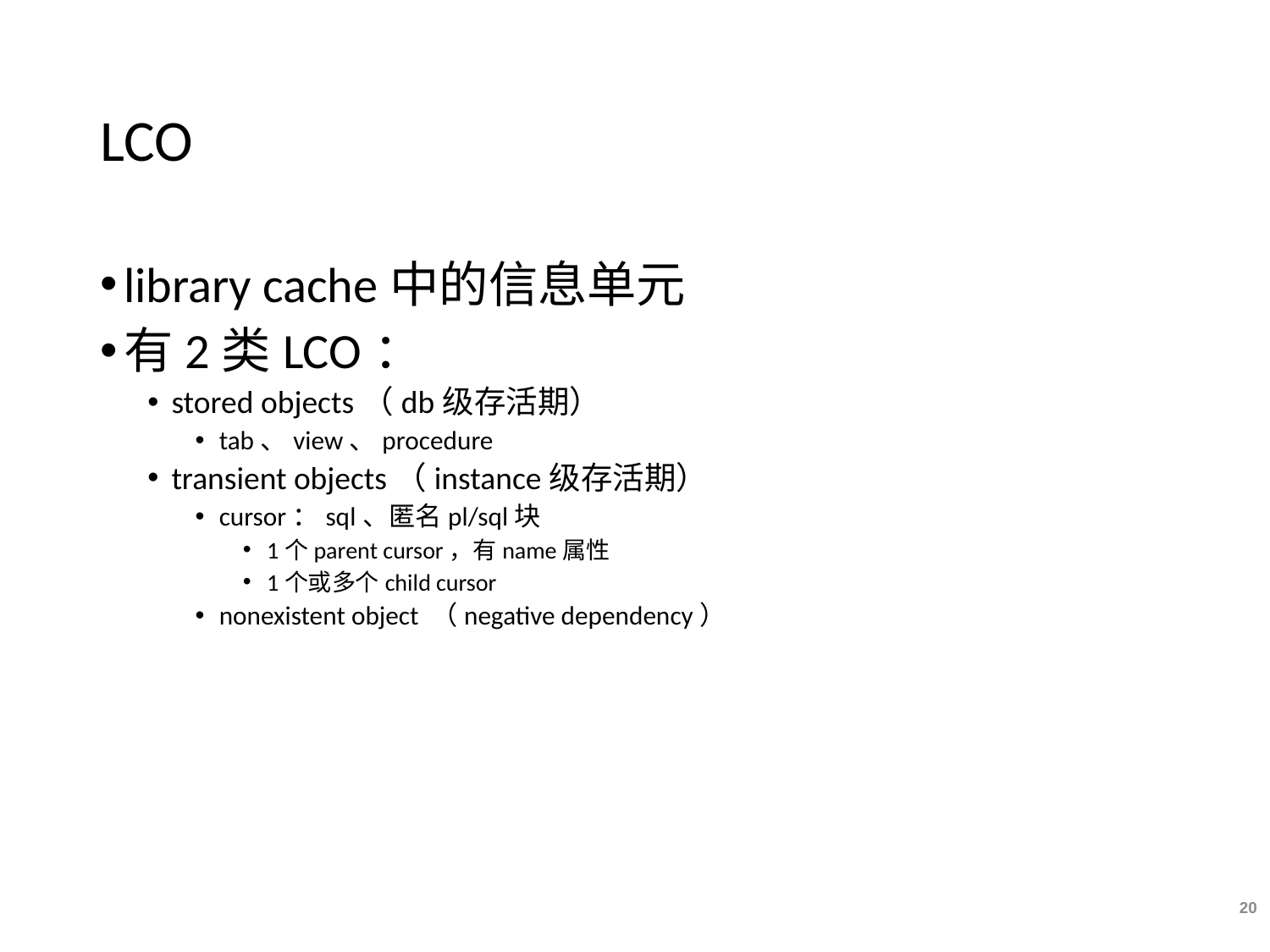

# LCO
library cache中的信息单元
有2类LCO：
stored objects（db级存活期）
tab、view、procedure
transient objects（instance级存活期）
cursor：sql、匿名pl/sql块
1个parent cursor，有name属性
1个或多个child cursor
nonexistent object （negative dependency）

20